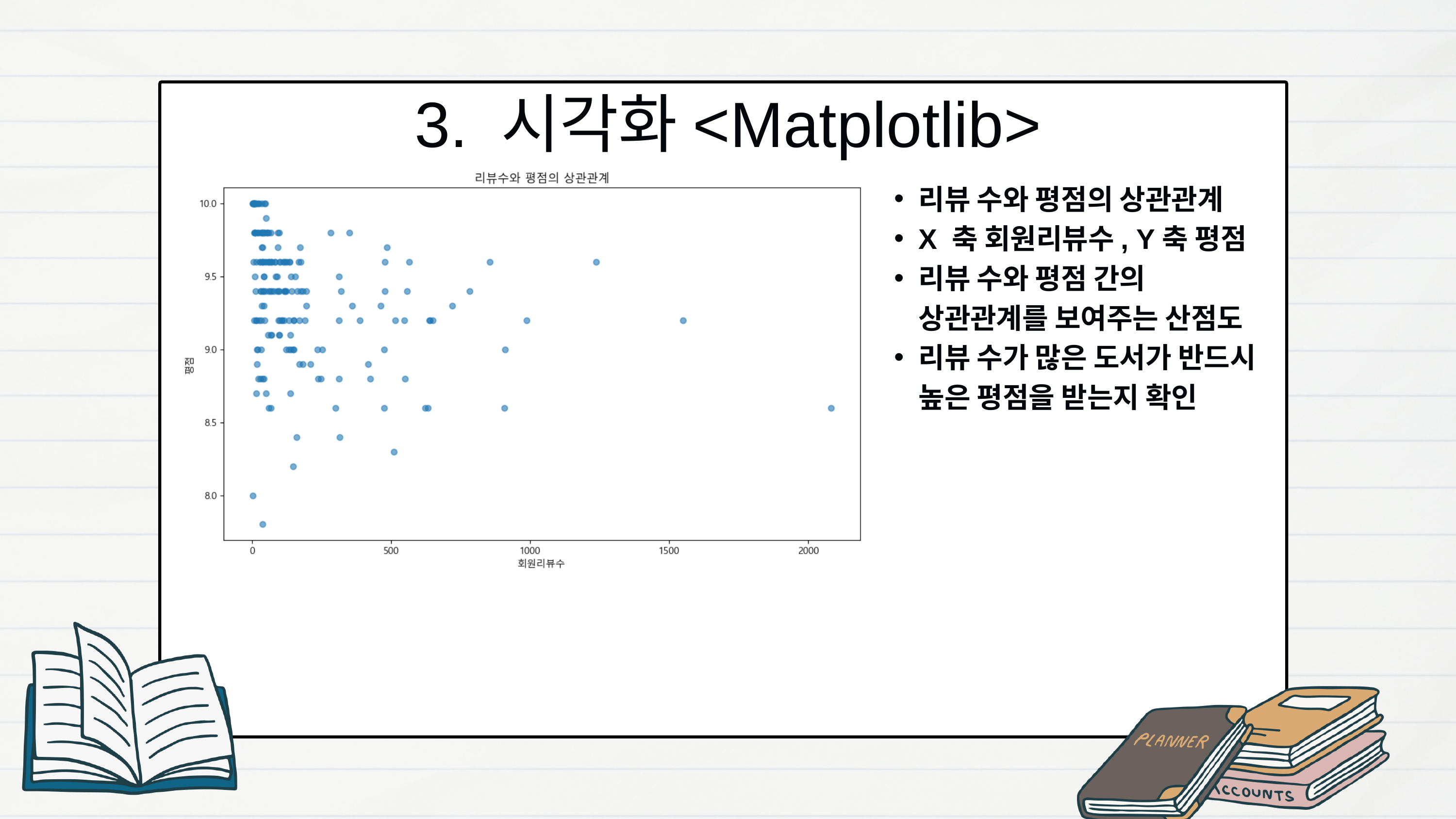

3. 시각화<Matplotlib>

리뷰 수와 평점의 상관관계
X 축 회원리뷰수, Y축 평점
리뷰 수와 평점 간의 상관관계를 보여주는 산점도
리뷰 수가 많은 도서가 반드시 높은 평점을 받는지 확인